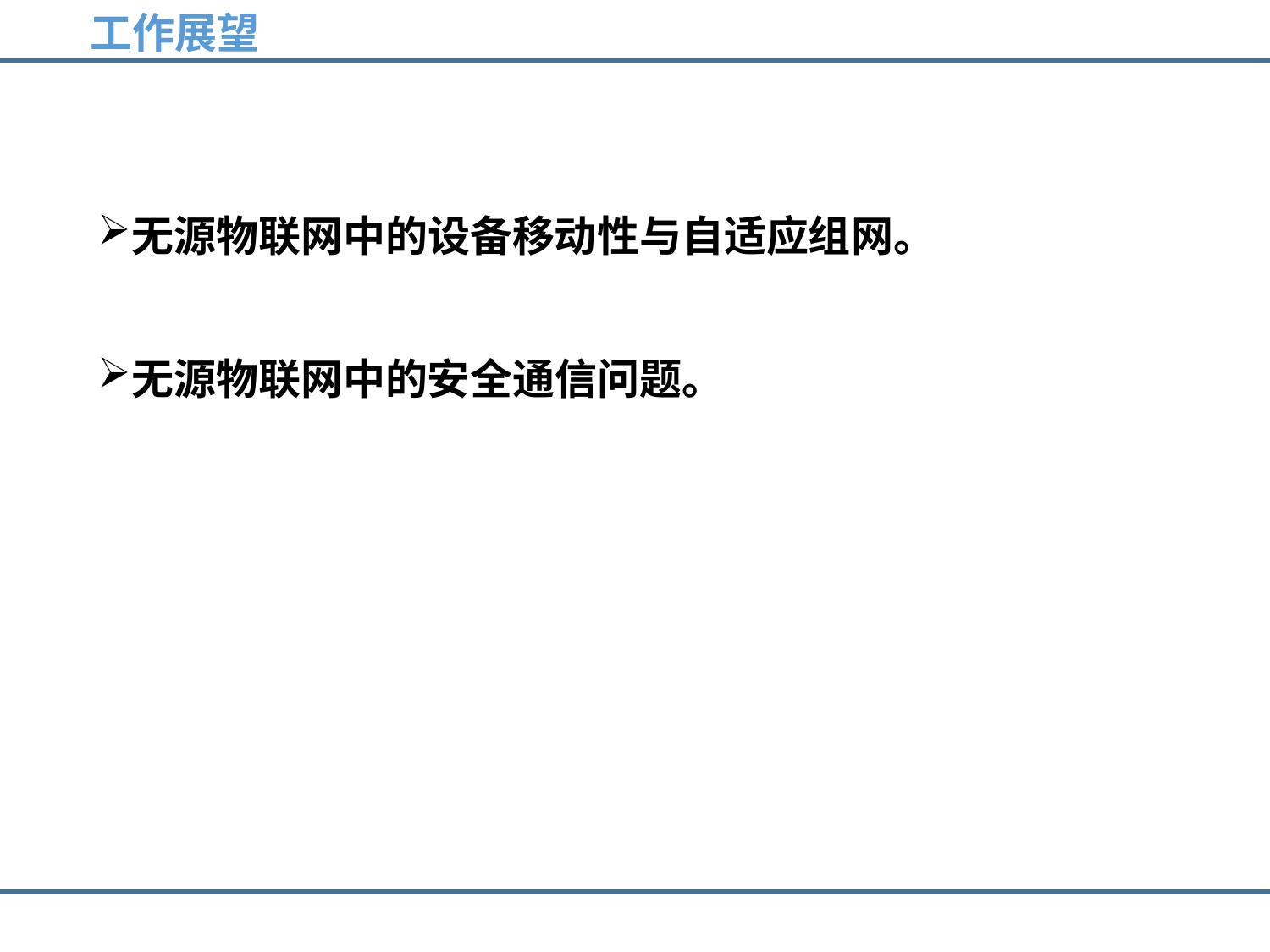

工作展望
无源物联网中的设备移动性与自适应组网。
无源物联网中的安全通信问题。
25